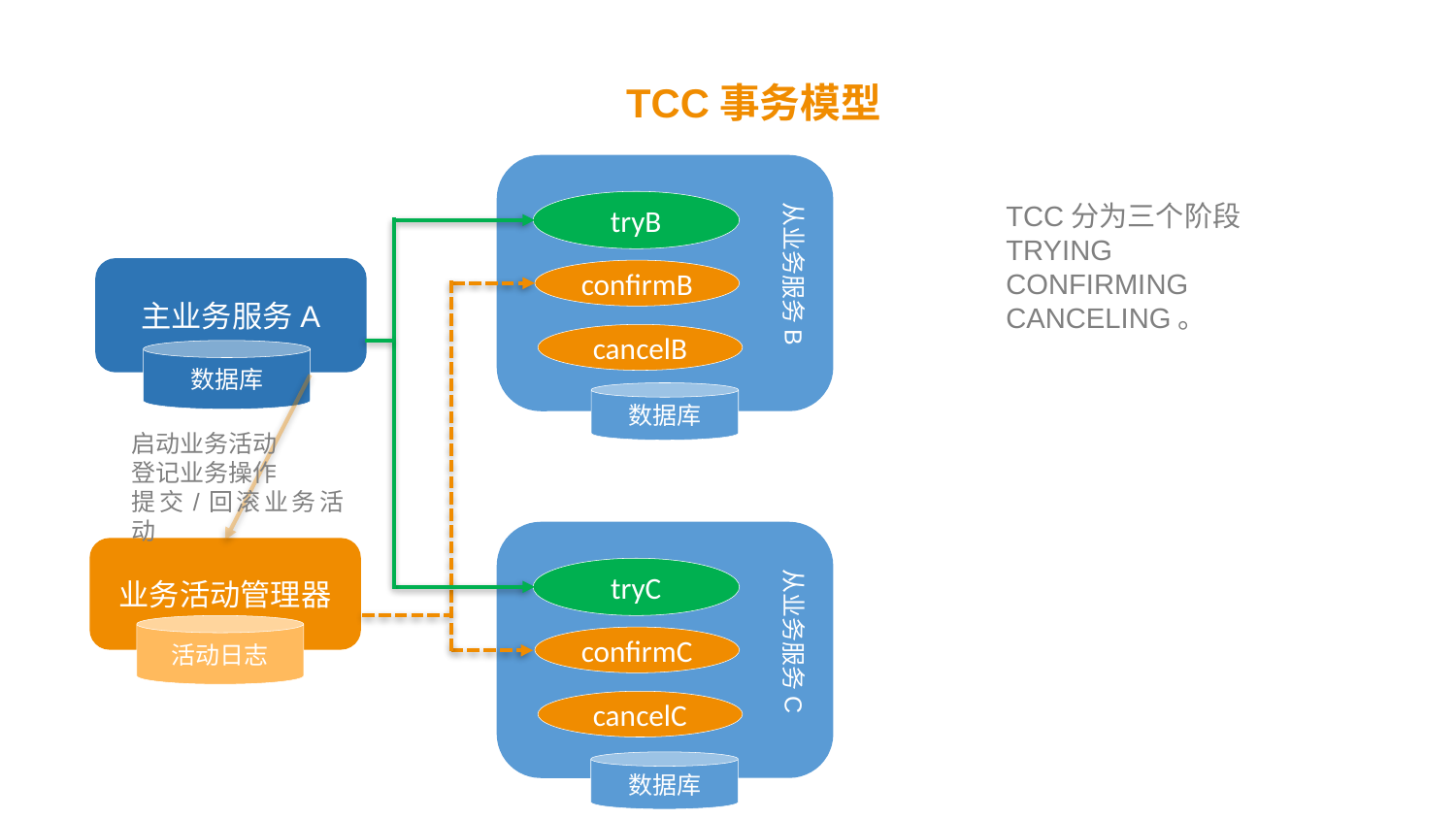

TCC事务模型

从业务服务B
tryB
TCC分为三个阶段
TRYING
CONFIRMING
CANCELING。
主业务服务A
confirmB
cancelB
数据库
数据库
启动业务活动
登记业务操作
提交/回滚业务活动

业务活动管理器
从业务服务C
tryC
活动日志
confirmC
cancelC
数据库